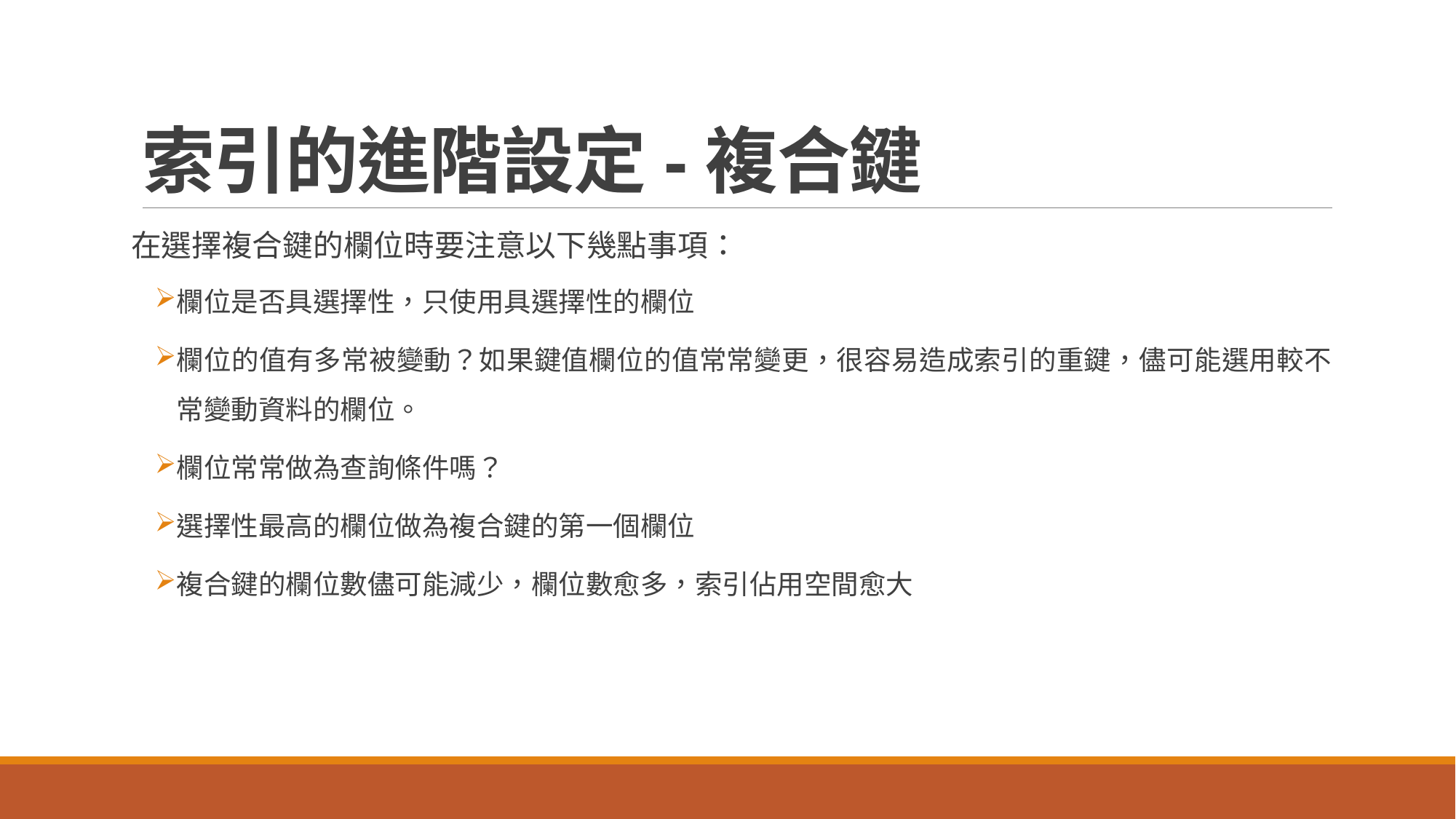

# 索引的進階設定-複合鍵
在選擇複合鍵的欄位時要注意以下幾點事項：
欄位是否具選擇性，只使用具選擇性的欄位
欄位的值有多常被變動？如果鍵值欄位的值常常變更，很容易造成索引的重鍵，儘可能選用較不常變動資料的欄位。
欄位常常做為查詢條件嗎？
選擇性最高的欄位做為複合鍵的第一個欄位
複合鍵的欄位數儘可能減少，欄位數愈多，索引佔用空間愈大